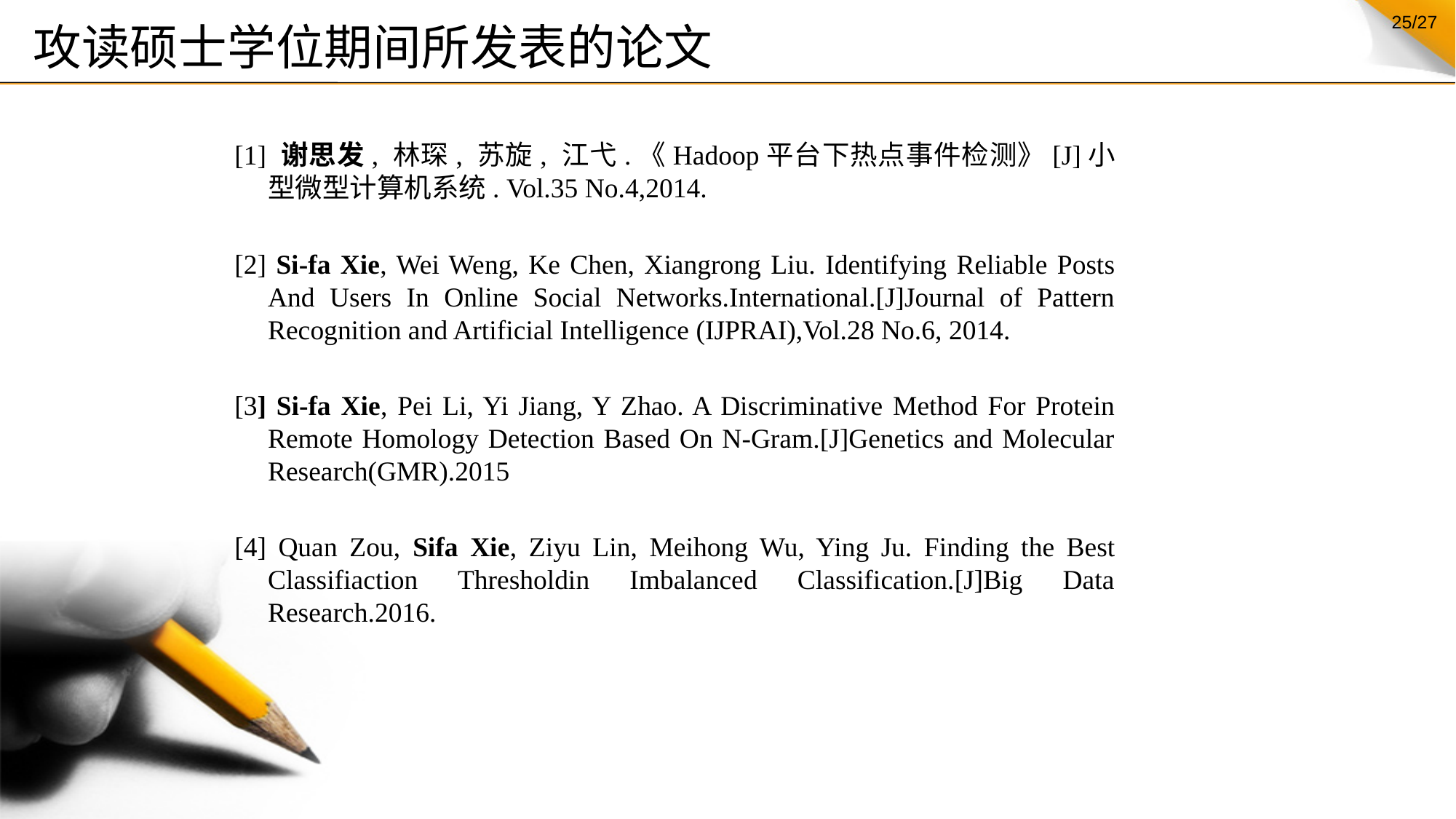

# 攻读硕士学位期间所发表的论文
[1] 谢思发, 林琛, 苏旋, 江弋.《Hadoop平台下热点事件检测》[J]小型微型计算机系统. Vol.35 No.4,2014.
[2] Si-fa Xie, Wei Weng, Ke Chen, Xiangrong Liu. Identifying Reliable Posts And Users In Online Social Networks.International.[J]Journal of Pattern Recognition and Artificial Intelligence (IJPRAI),Vol.28 No.6, 2014.
[3] Si-fa Xie, Pei Li, Yi Jiang, Y Zhao. A Discriminative Method For Protein Remote Homology Detection Based On N-Gram.[J]Genetics and Molecular Research(GMR).2015
[4] Quan Zou, Sifa Xie, Ziyu Lin, Meihong Wu, Ying Ju. Finding the Best Classifiaction Thresholdin Imbalanced Classification.[J]Big Data Research.2016.